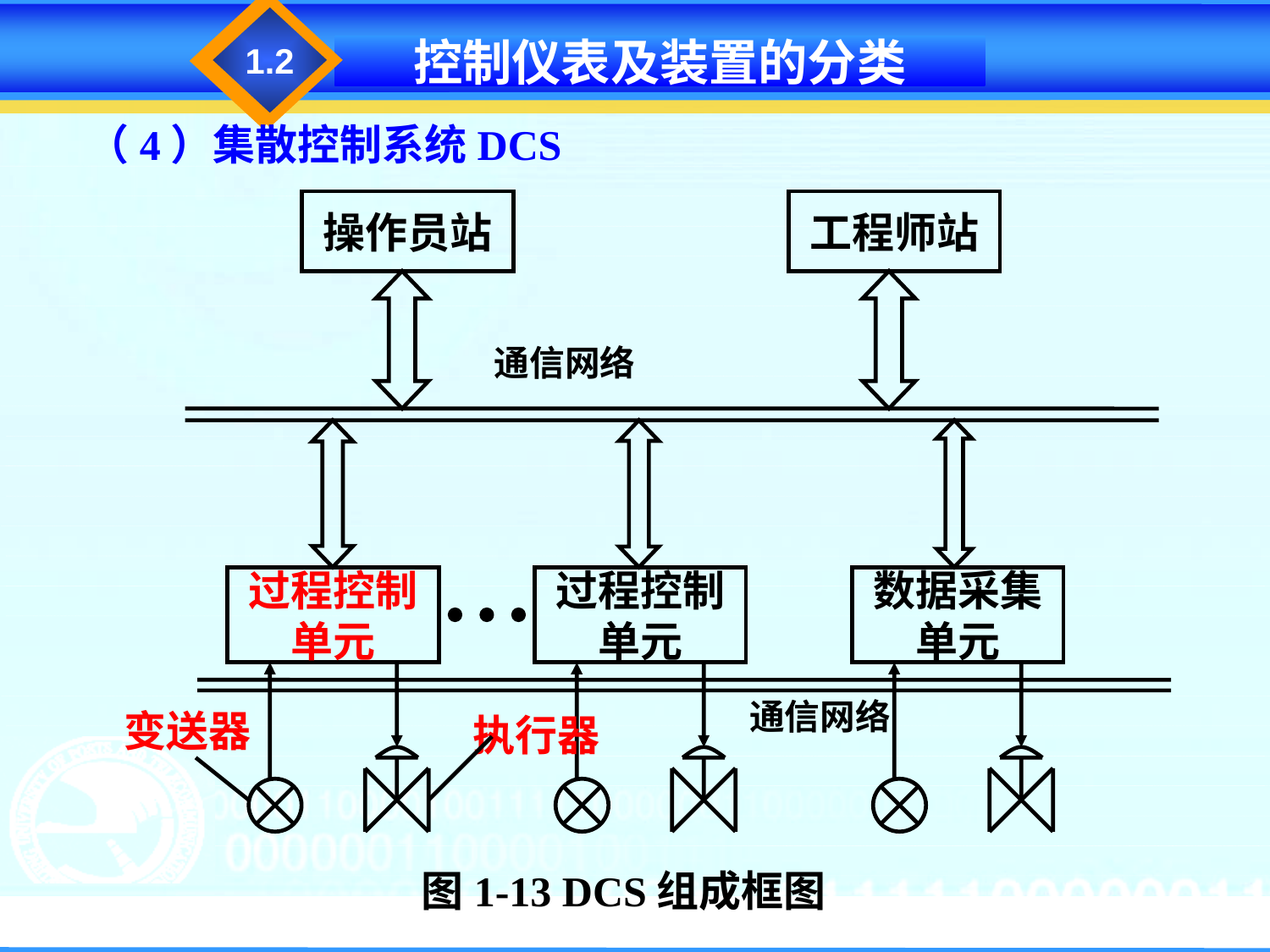

1.2
0.2
控制仪表及装置的分类
（4）集散控制系统DCS
操作员站
工程师站

通信网络

过程控制
单元
过程控制
单元
数据采集
单元

变送器
执行器

通信网络

图1-13 DCS组成框图